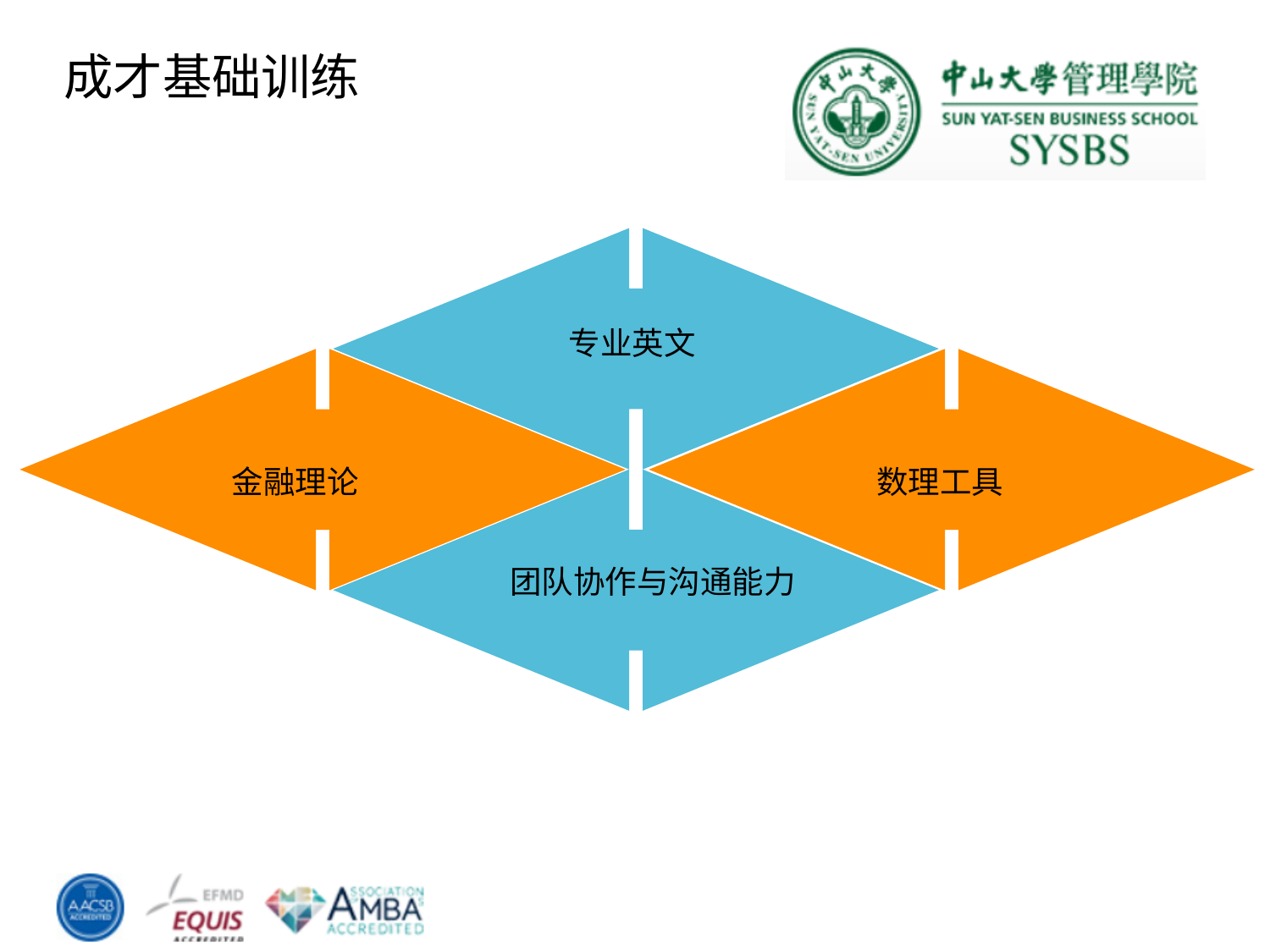

成才基础训练

点击添加文本
专业英文
点击添加文本
数理工具
金融理论
团队协作与沟通能力

点击添加文本
点击添加文本